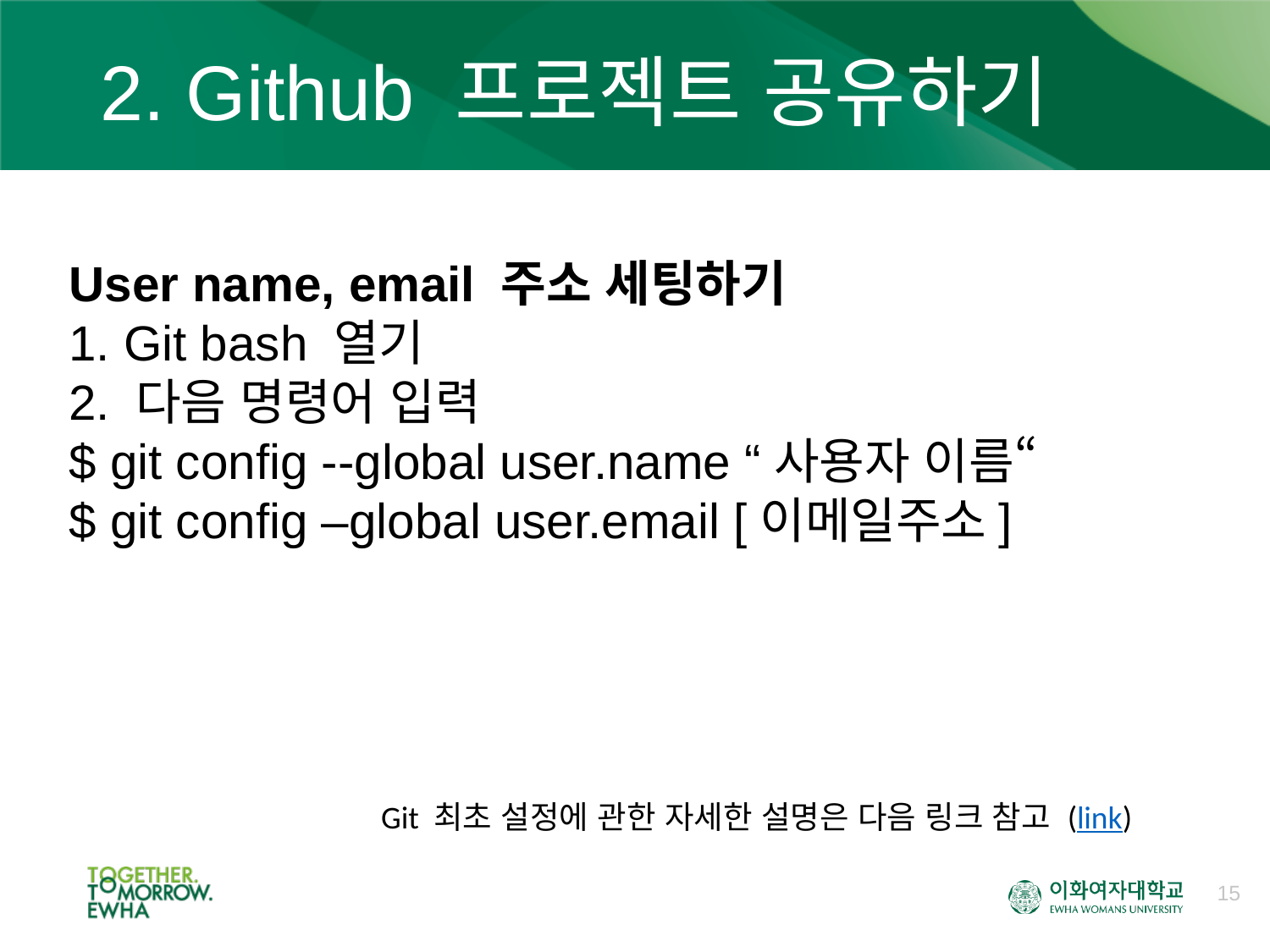

# 2. Github 프로젝트 공유하기
User name, email 주소 세팅하기
1. Git bash 열기
2. 다음 명령어 입력
$ git config --global user.name “사용자 이름“
$ git config –global user.email [이메일주소]
Git 최초 설정에 관한 자세한 설명은 다음 링크 참고 (link)
15